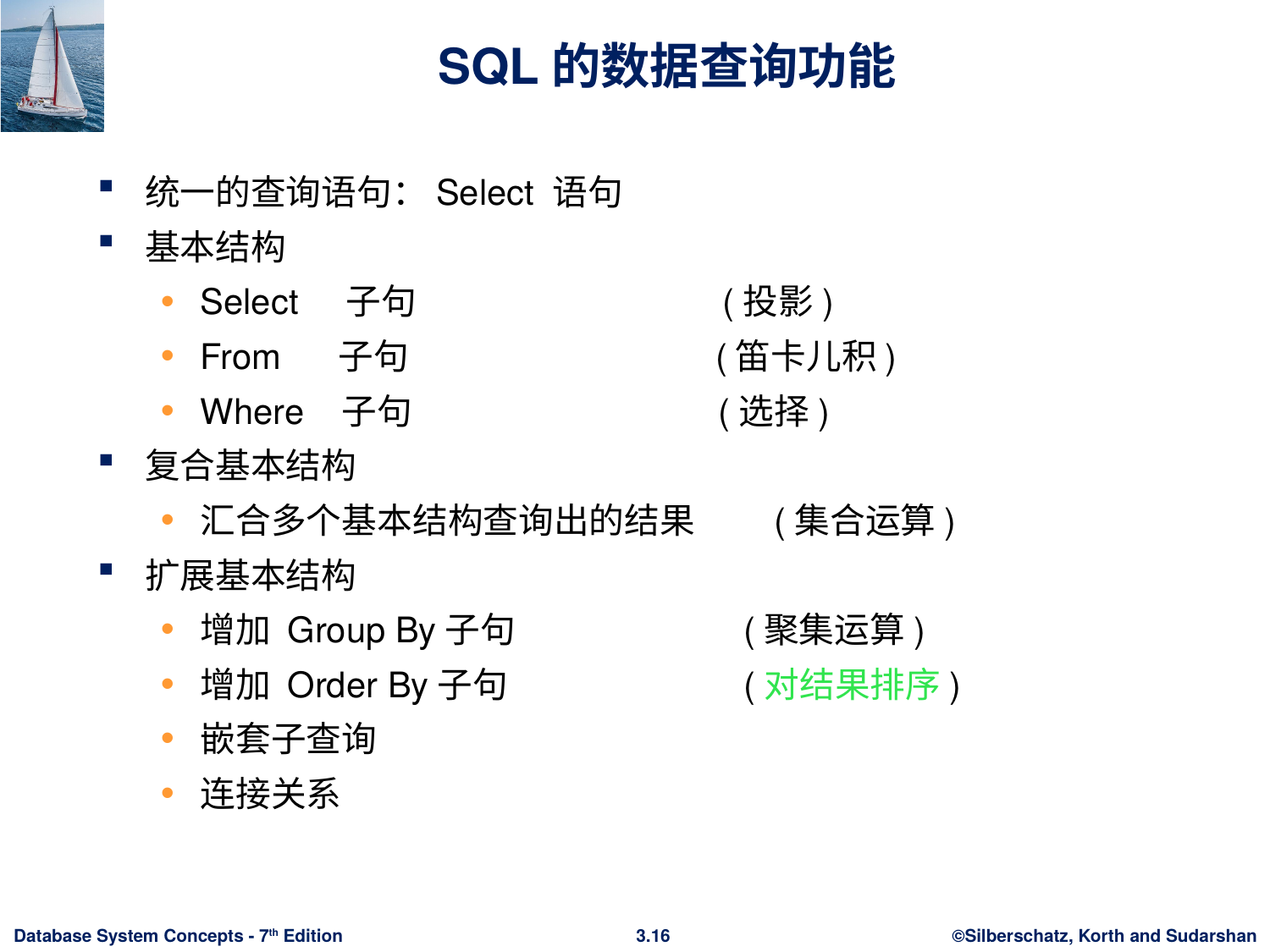

# SQL的数据查询功能
统一的查询语句：Select 语句
基本结构
Select    子句                                      (投影)
From     子句                                      (笛卡儿积)
Where   子句                                      (选择)
复合基本结构
汇合多个基本结构查询出的结果         (集合运算)
扩展基本结构
增加 Group By子句                            (聚集运算)
增加 Order By子句                             (对结果排序)
嵌套子查询
连接关系